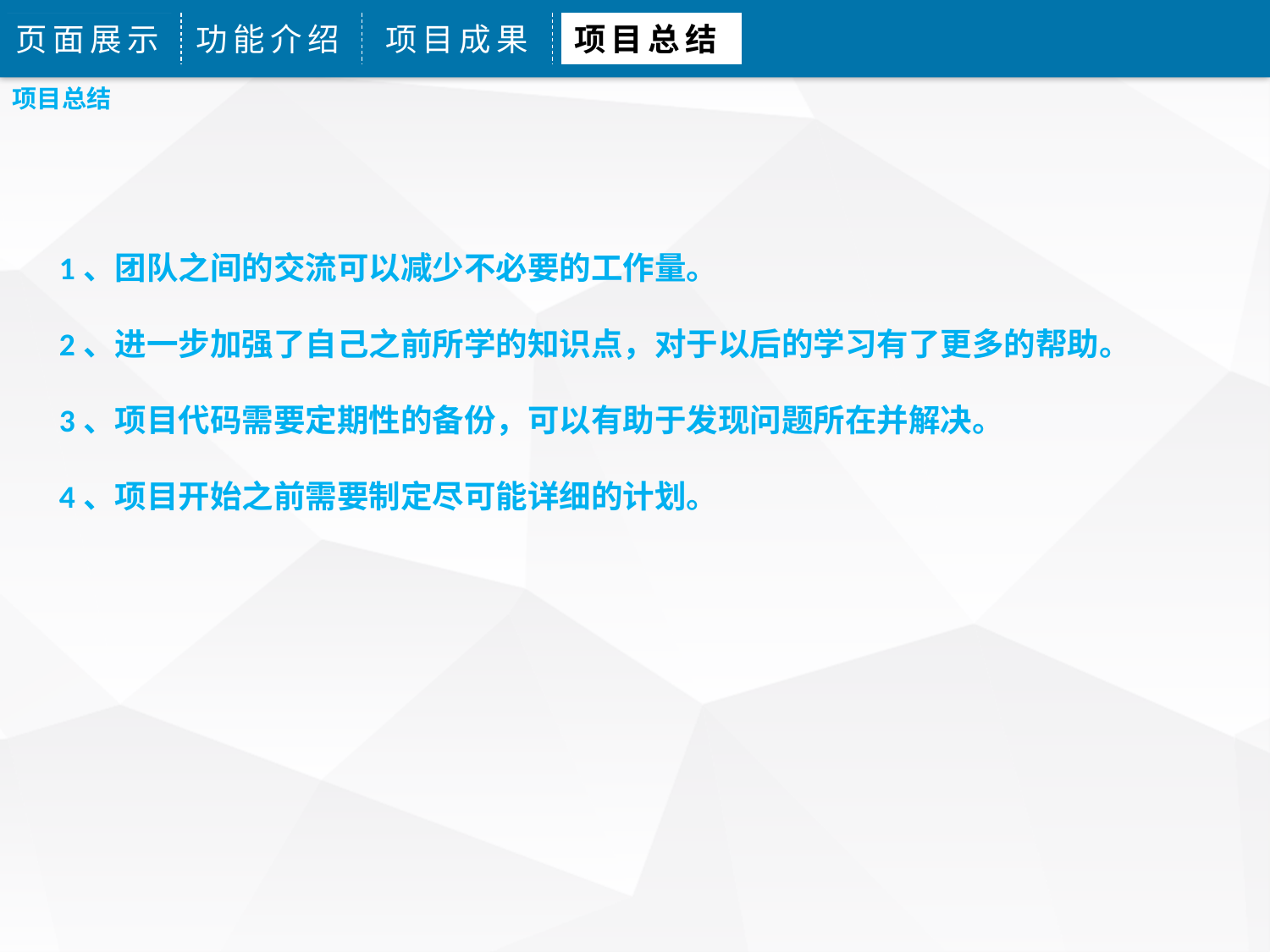

页面展示
功能介绍
项目成果
项目总结

项目总结
1、团队之间的交流可以减少不必要的工作量。

2、进一步加强了自己之前所学的知识点，对于以后的学习有了更多的帮助。

3、项目代码需要定期性的备份，可以有助于发现问题所在并解决。

4、项目开始之前需要制定尽可能详细的计划。